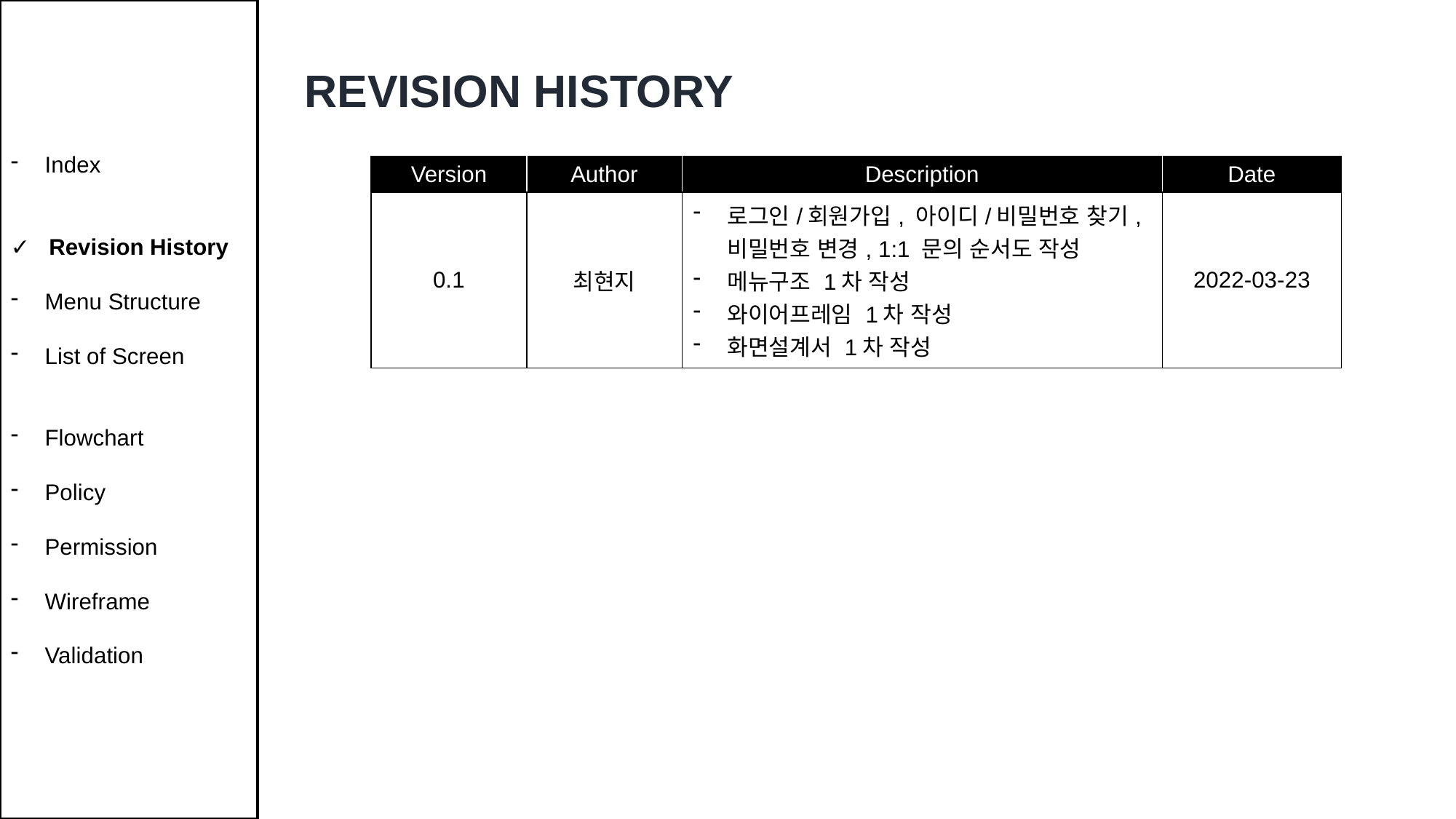

Index

✓   Revision History

Menu Structure

List of Screen

Flowchart

Policy

Permission

Wireframe

Validation
REVISION HISTORY
| Version | Author | Description | Date |
| --- | --- | --- | --- |
| 0.1 | 최현지 | 로그인/회원가입, 아이디/비밀번호 찾기, 비밀번호 변경, 1:1 문의 순서도 작성 메뉴구조 1차 작성 와이어프레임 1차 작성 화면설계서 1차 작성 | 2022-03-23 |